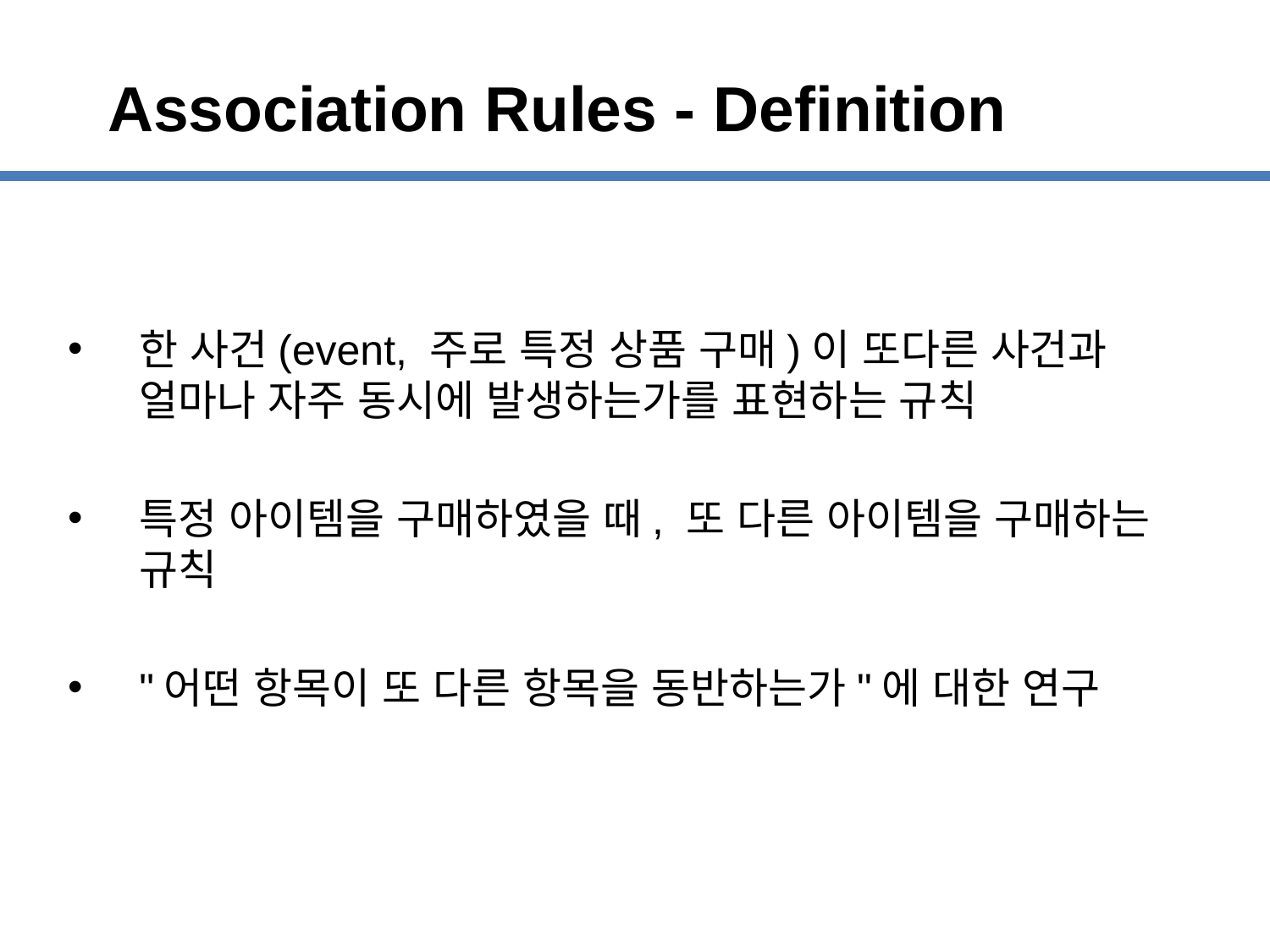

# Association Rules - Definition
한 사건(event, 주로 특정 상품 구매)이 또다른 사건과 얼마나 자주 동시에 발생하는가를 표현하는 규칙

특정 아이템을 구매하였을 때, 또 다른 아이템을 구매하는 규칙

"어떤 항목이 또 다른 항목을 동반하는가"에 대한 연구